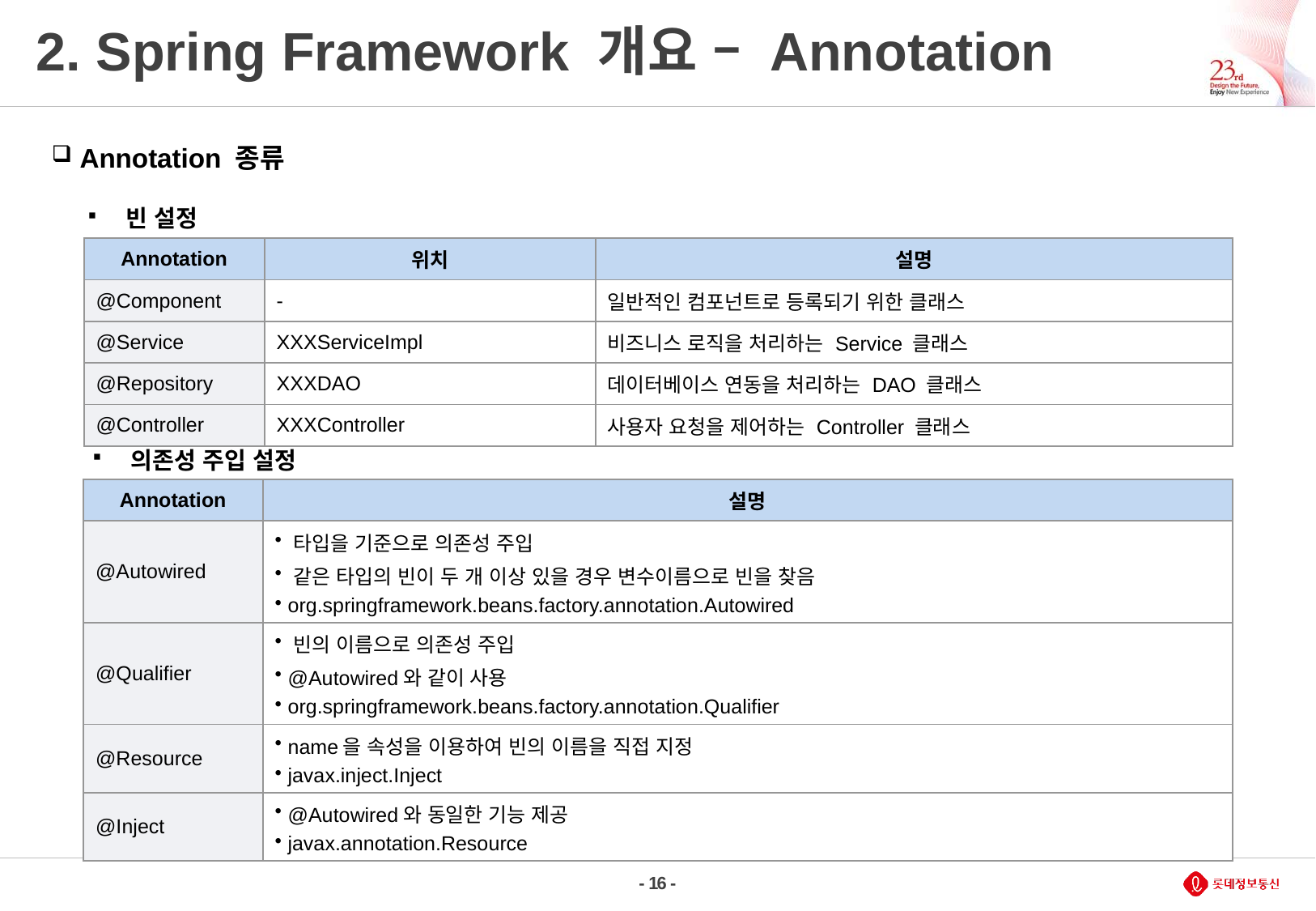

# 2. Spring Framework 개요 – Annotation
 Annotation 종류
빈 설정
| Annotation | 위치 | 설명 |
| --- | --- | --- |
| @Component | - | 일반적인 컴포넌트로 등록되기 위한 클래스 |
| @Service | XXXServiceImpl | 비즈니스 로직을 처리하는 Service 클래스 |
| @Repository | XXXDAO | 데이터베이스 연동을 처리하는 DAO 클래스 |
| @Controller | XXXController | 사용자 요청을 제어하는 Controller 클래스 |
의존성 주입 설정
| Annotation | 설명 |
| --- | --- |
| @Autowired | 타입을 기준으로 의존성 주입 같은 타입의 빈이 두 개 이상 있을 경우 변수이름으로 빈을 찾음 org.springframework.beans.factory.annotation.Autowired |
| @Qualifier | 빈의 이름으로 의존성 주입 @Autowired와 같이 사용 org.springframework.beans.factory.annotation.Qualifier |
| @Resource | name을 속성을 이용하여 빈의 이름을 직접 지정 javax.inject.Inject |
| @Inject | @Autowired와 동일한 기능 제공 javax.annotation.Resource |
- 16 -